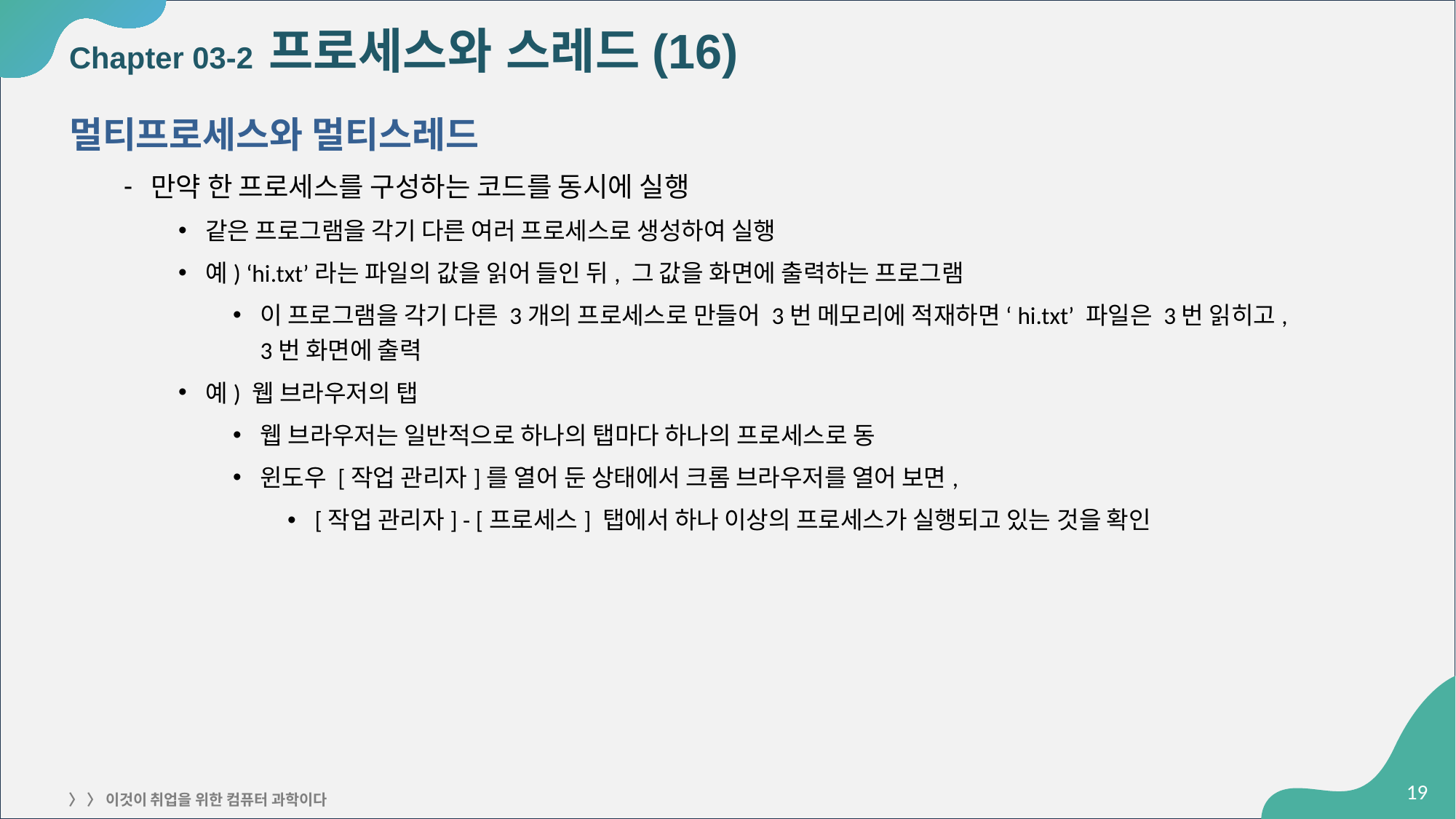

# Chapter 03-2 프로세스와 스레드(16)
멀티프로세스와 멀티스레드
만약 한 프로세스를 구성하는 코드를 동시에 실행
같은 프로그램을 각기 다른 여러 프로세스로 생성하여 실행
예) ‘hi.txt’라는 파일의 값을 읽어 들인 뒤, 그 값을 화면에 출력하는 프로그램
이 프로그램을 각기 다른 3개의 프로세스로 만들어 3번 메모리에 적재하면 ‘hi.txt’ 파일은 3번 읽히고,
3번 화면에 출력
예) 웹 브라우저의 탭
웹 브라우저는 일반적으로 하나의 탭마다 하나의 프로세스로 동
윈도우 [작업 관리자]를 열어 둔 상태에서 크롬 브라우저를 열어 보면,
[작업 관리자] - [프로세스] 탭에서 하나 이상의 프로세스가 실행되고 있는 것을 확인
19
〉 〉 이것이 취업을 위한 컴퓨터 과학이다